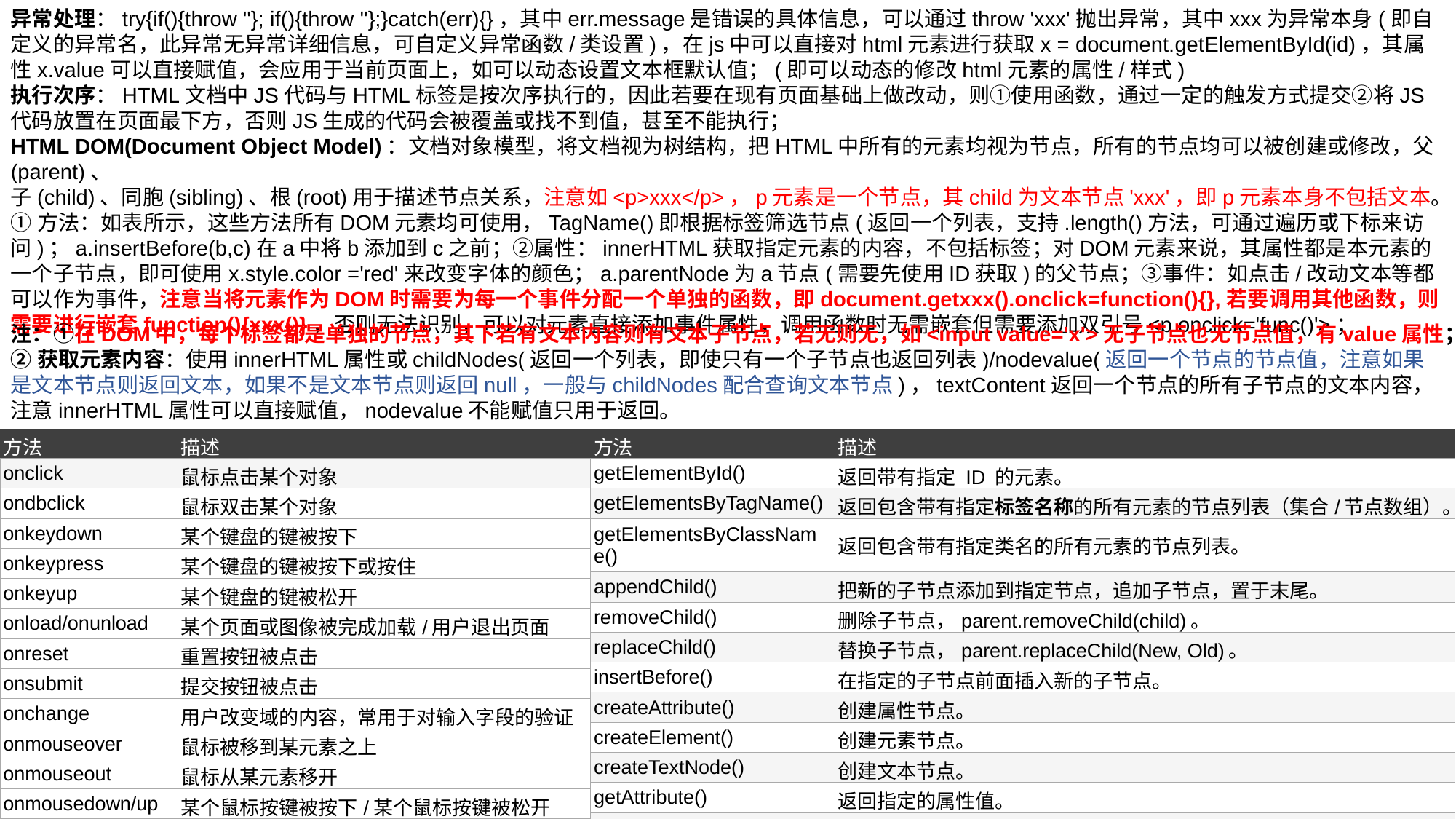

异常处理：try{if(){throw ''}; if(){throw ''};}catch(err){}，其中err.message是错误的具体信息，可以通过throw 'xxx'抛出异常，其中xxx为异常本身(即自定义的异常名，此异常无异常详细信息，可自定义异常函数/类设置)，在js中可以直接对html元素进行获取x = document.getElementById(id)，其属性x.value可以直接赋值，会应用于当前页面上，如可以动态设置文本框默认值；(即可以动态的修改html元素的属性/样式)
执行次序：HTML文档中JS代码与HTML标签是按次序执行的，因此若要在现有页面基础上做改动，则①使用函数，通过一定的触发方式提交②将JS代码放置在页面最下方，否则JS生成的代码会被覆盖或找不到值，甚至不能执行；
HTML DOM(Document Object Model)：文档对象模型，将文档视为树结构，把HTML中所有的元素均视为节点，所有的节点均可以被创建或修改，父(parent)、
子(child)、同胞(sibling)、根(root)用于描述节点关系，注意如<p>xxx</p>，p元素是一个节点，其child为文本节点'xxx'，即p元素本身不包括文本。
①方法：如表所示，这些方法所有DOM元素均可使用，TagName()即根据标签筛选节点(返回一个列表，支持.length()方法，可通过遍历或下标来访问)；a.insertBefore(b,c)在a中将b添加到c之前；②属性：innerHTML获取指定元素的内容，不包括标签；对DOM元素来说，其属性都是本元素的一个子节点，即可使用x.style.color ='red'来改变字体的颜色；a.parentNode为a节点(需要先使用ID获取)的父节点；③事件：如点击/改动文本等都可以作为事件，注意当将元素作为DOM时需要为每一个事件分配一个单独的函数，即document.getxxx().onclick=function(){},若要调用其他函数，则需要进行嵌套function(){xxx()}，否则无法识别，可以对元素直接添加事件属性，调用函数时无需嵌套但需要添加双引号<p onclick='func()'>；
注：①在DOM中，每个标签都是单独的节点，其下若有文本内容则有文本子节点，若无则无，如<input value='x'>无子节点也无节点值，有value属性；
②获取元素内容：使用innerHTML属性或childNodes(返回一个列表，即使只有一个子节点也返回列表)/nodevalue(返回一个节点的节点值，注意如果是文本节点则返回文本，如果不是文本节点则返回null，一般与childNodes配合查询文本节点)，textContent返回一个节点的所有子节点的文本内容，注意innerHTML属性可以直接赋值，nodevalue不能赋值只用于返回。
| 方法 | 描述 |
| --- | --- |
| onclick | 鼠标点击某个对象 |
| ondbclick | 鼠标双击某个对象 |
| onkeydown | 某个键盘的键被按下 |
| onkeypress | 某个键盘的键被按下或按住 |
| onkeyup | 某个键盘的键被松开 |
| onload/onunload | 某个页面或图像被完成加载/用户退出页面 |
| onreset | 重置按钮被点击 |
| onsubmit | 提交按钮被点击 |
| onchange | 用户改变域的内容，常用于对输入字段的验证 |
| onmouseover | 鼠标被移到某元素之上 |
| onmouseout | 鼠标从某元素移开 |
| onmousedown/up | 某个鼠标按键被按下/某个鼠标按键被松开 |
| 方法 | 描述 |
| --- | --- |
| getElementById() | 返回带有指定 ID 的元素。 |
| getElementsByTagName() | 返回包含带有指定标签名称的所有元素的节点列表（集合/节点数组）。 |
| getElementsByClassName() | 返回包含带有指定类名的所有元素的节点列表。 |
| appendChild() | 把新的子节点添加到指定节点，追加子节点，置于末尾。 |
| removeChild() | 删除子节点，parent.removeChild(child)。 |
| replaceChild() | 替换子节点，parent.replaceChild(New, Old)。 |
| insertBefore() | 在指定的子节点前面插入新的子节点。 |
| createAttribute() | 创建属性节点。 |
| createElement() | 创建元素节点。 |
| createTextNode() | 创建文本节点。 |
| getAttribute() | 返回指定的属性值。 |
| setAttribute() | 把指定属性设置或修改为指定的值。 |